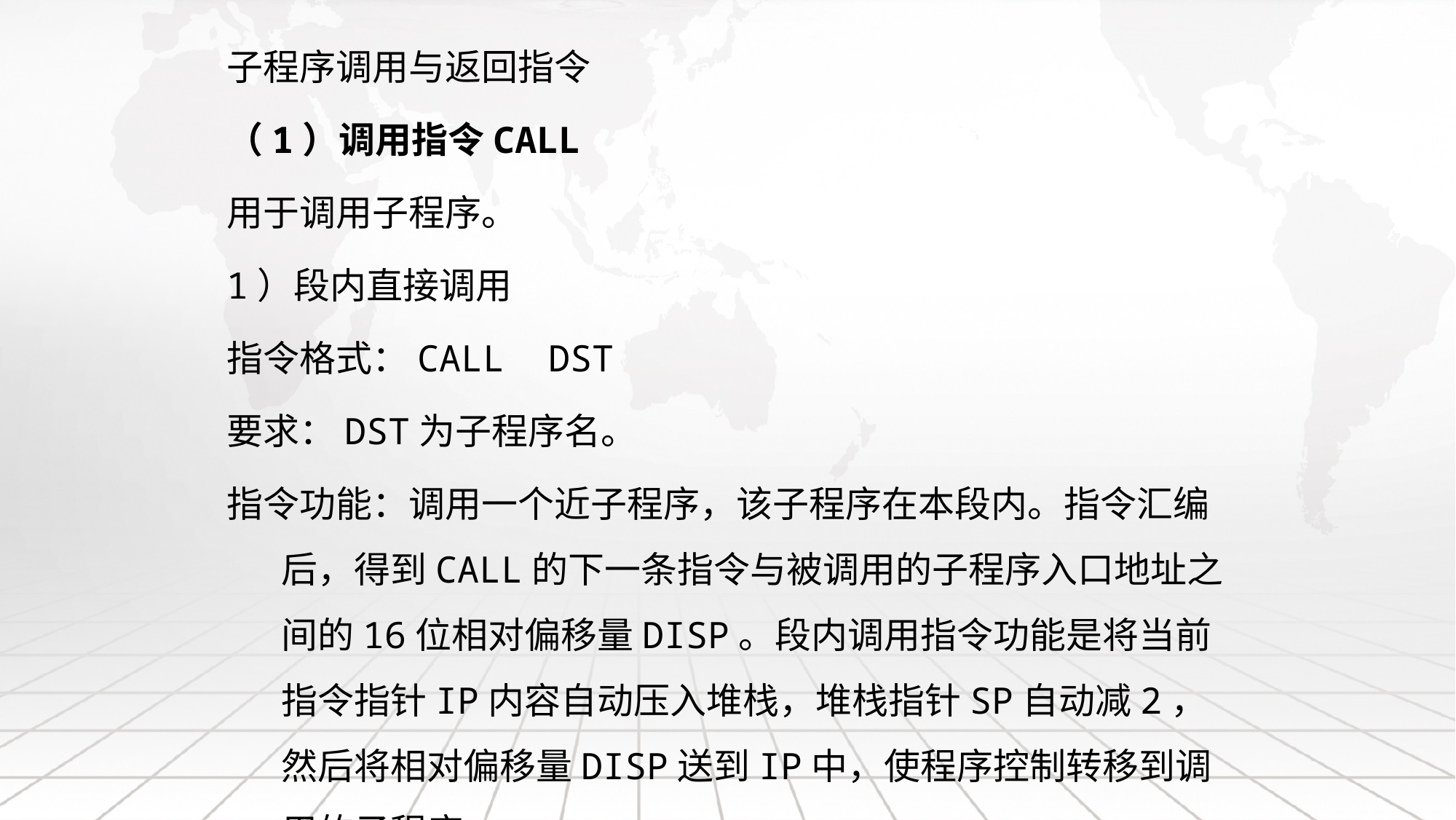

子程序调用与返回指令
（1）调用指令CALL
用于调用子程序。
1）段内直接调用
指令格式：CALL  DST
要求：DST为子程序名。
指令功能：调用一个近子程序，该子程序在本段内。指令汇编后，得到CALL的下一条指令与被调用的子程序入口地址之间的16位相对偏移量DISP。段内调用指令功能是将当前指令指针IP内容自动压入堆栈，堆栈指针SP自动减2，然后将相对偏移量DISP送到IP中，使程序控制转移到调用的子程序。